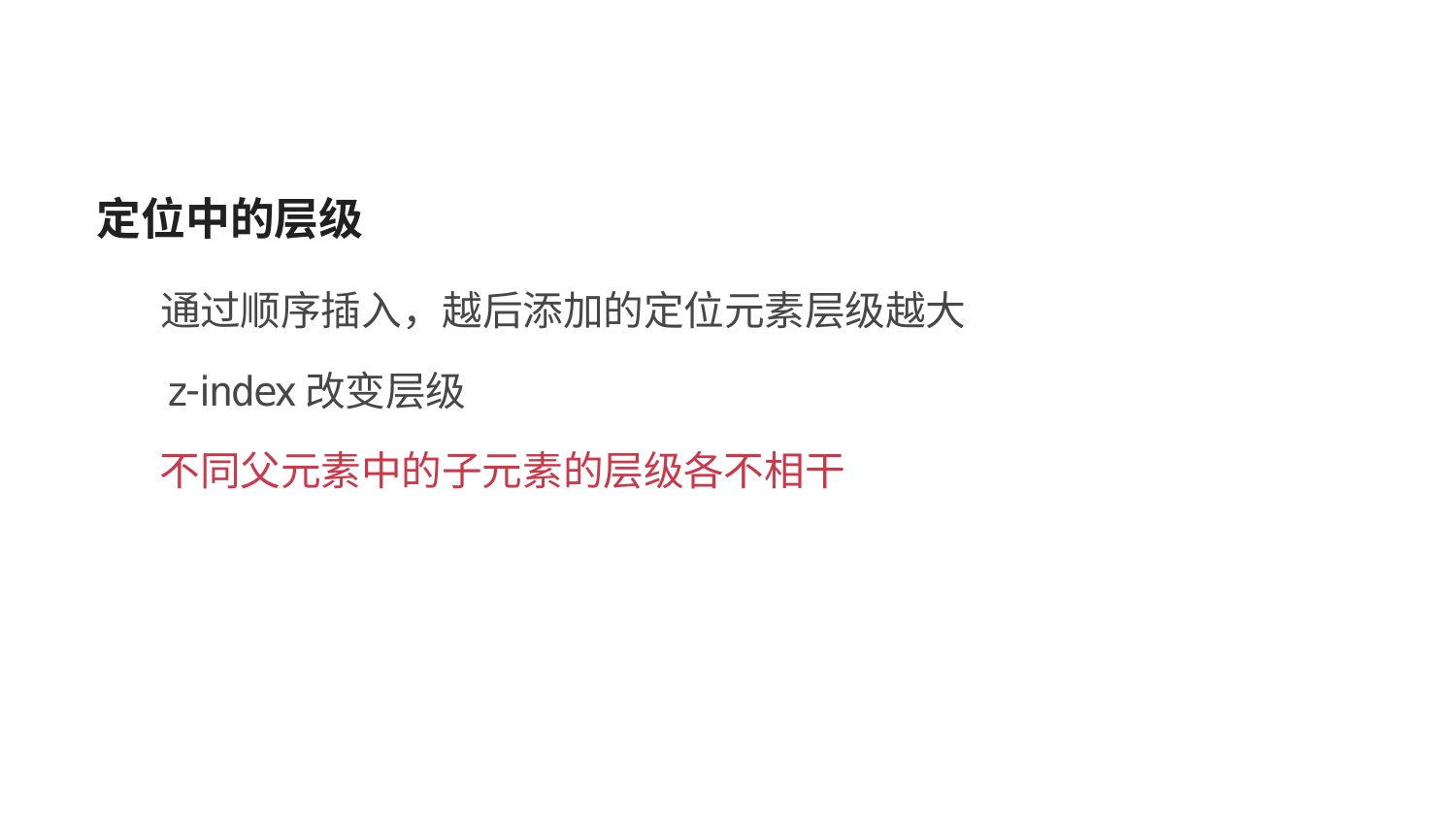

定位中的层级
通过顺序插入，越后添加的定位元素层级越大
z-index改变层级
不同父元素中的子元素的层级各不相干